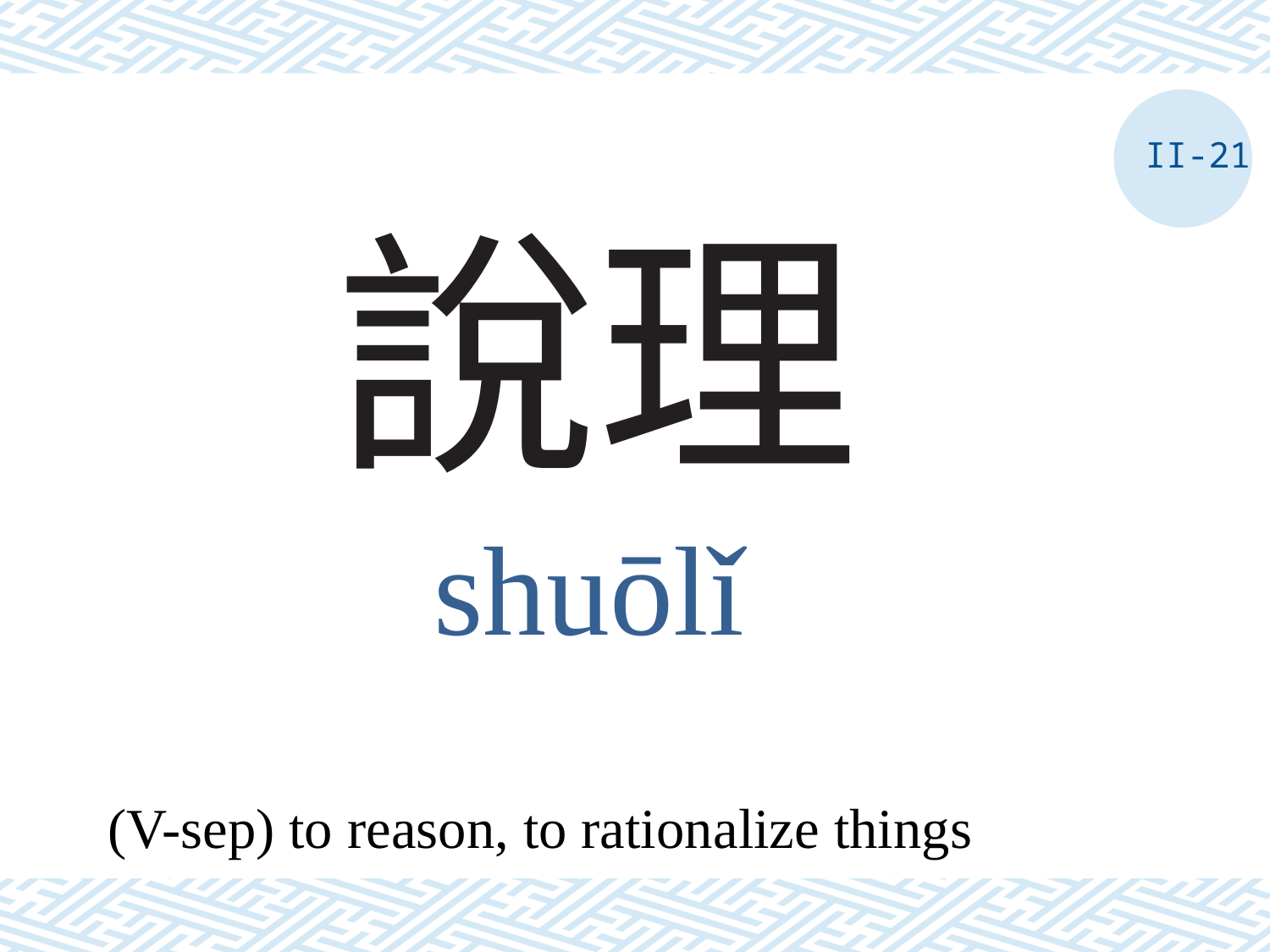

II-21

# 說理
shuōlǐ
(V-sep) to reason, to rationalize things